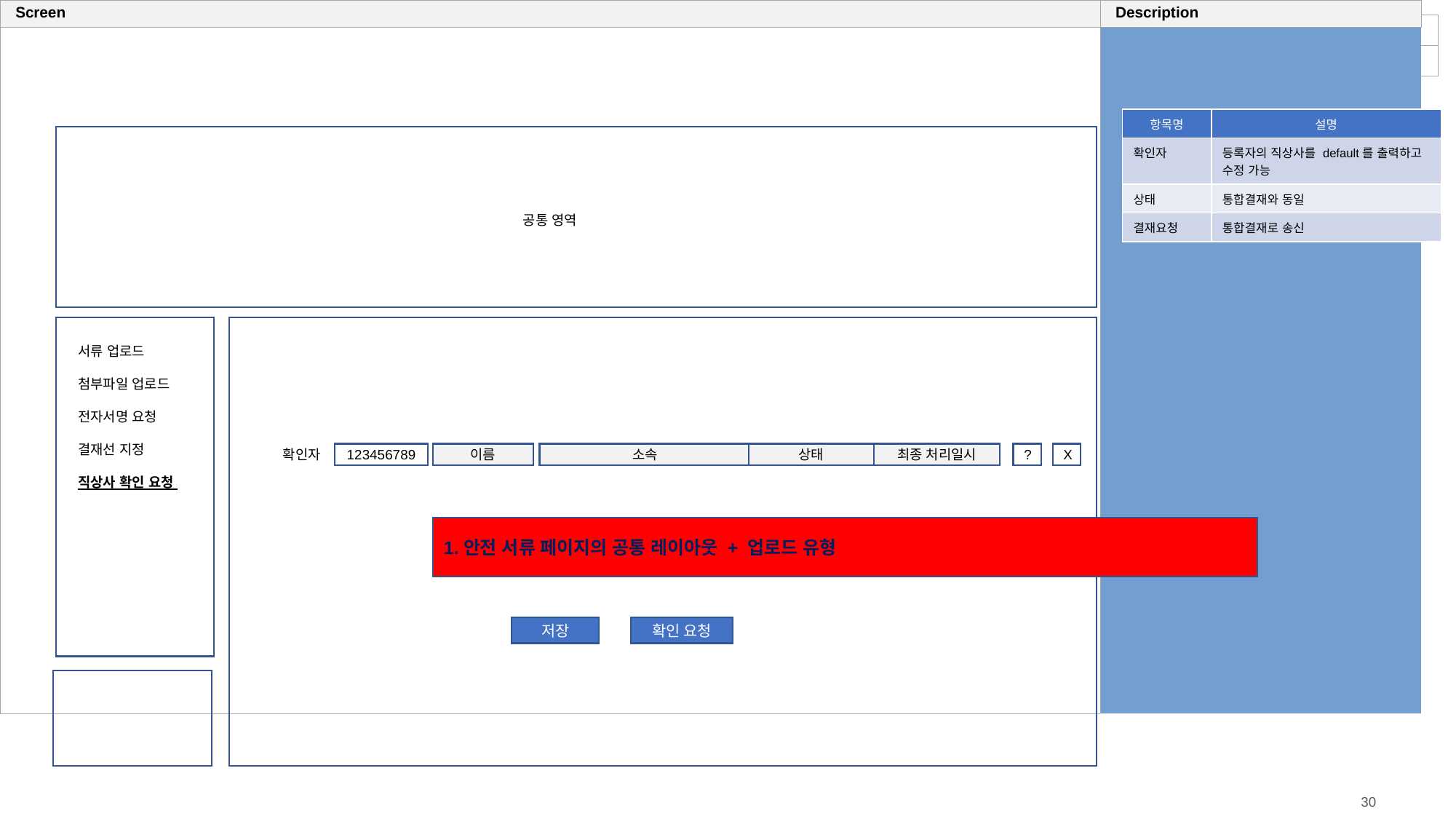

| 항목명 | 설명 |
| --- | --- |
| 확인자 | 등록자의 직상사를 default를 출력하고 수정 가능 |
| 상태 | 통합결재와 동일 |
| 결재요청 | 통합결재로 송신 |

공통 영역

서류 업로드

첨부파일 업로드

전자서명 요청

결재선 지정

직상사 확인 요청
확인자
123456789
이름
소속
상태
최종 처리일시
?
X
1.안전 서류 페이지의 공통 레이아웃 + 업로드 유형
저장
확인 요청